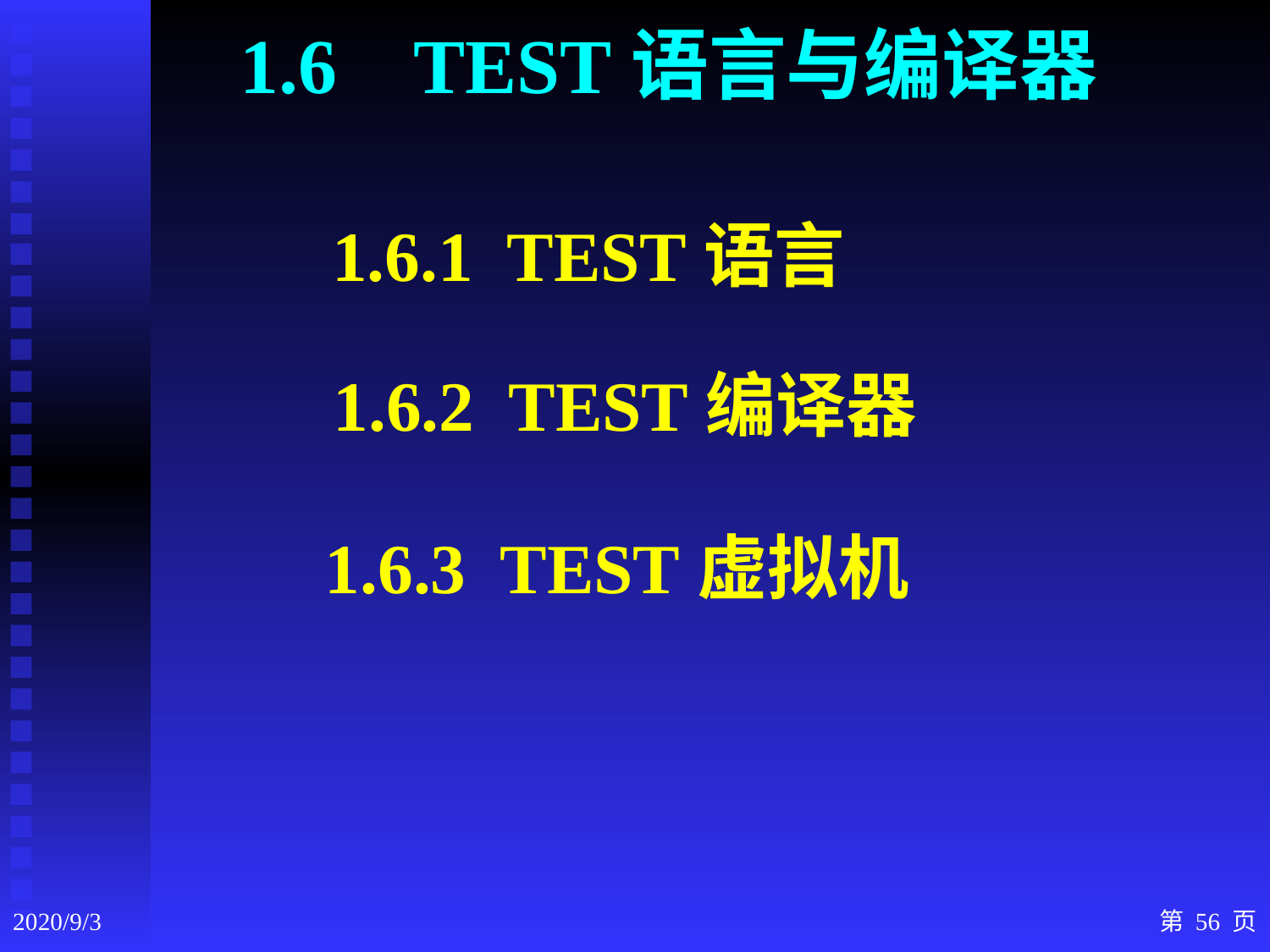

1.6    TEST语言与编译器
1.6.1  TEST语言
# 1.6.2  TEST编译器
1.6.3  TEST虚拟机
2020/9/3
第 56 页